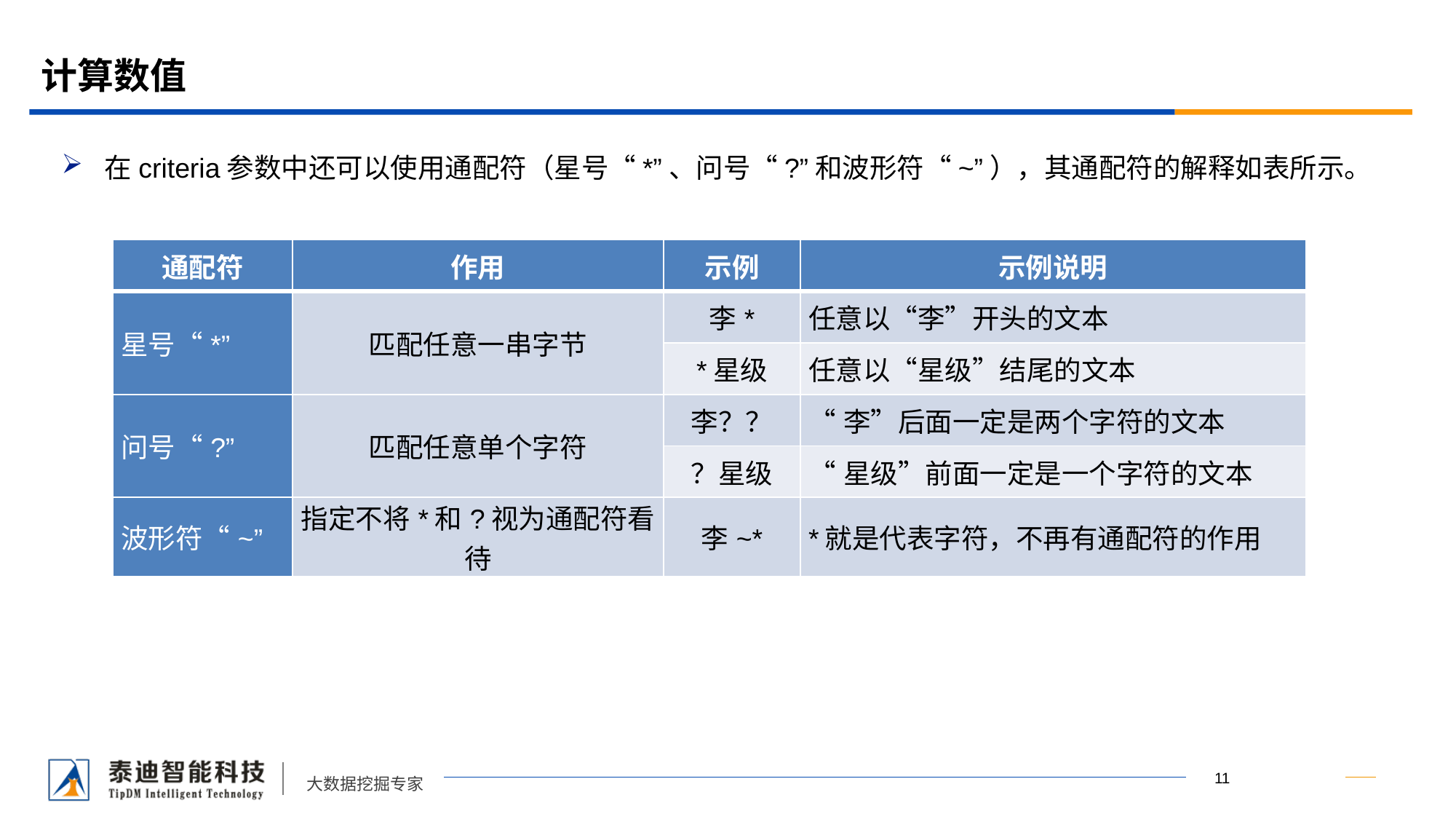

# 计算数值
在criteria参数中还可以使用通配符（星号“*”、问号“?”和波形符“~”），其通配符的解释如表所示。
| 通配符 | 作用 | 示例 | 示例说明 |
| --- | --- | --- | --- |
| 星号“\*” | 匹配任意一串字节 | 李\* | 任意以“李”开头的文本 |
|  |  | \*星级 | 任意以“星级”结尾的文本 |
| 问号“?” | 匹配任意单个字符 | 李？？ | “李”后面一定是两个字符的文本 |
|  |  | ？星级 | “星级”前面一定是一个字符的文本 |
| 波形符“~” | 指定不将\*和?视为通配符看待 | 李~\* | \*就是代表字符，不再有通配符的作用 |